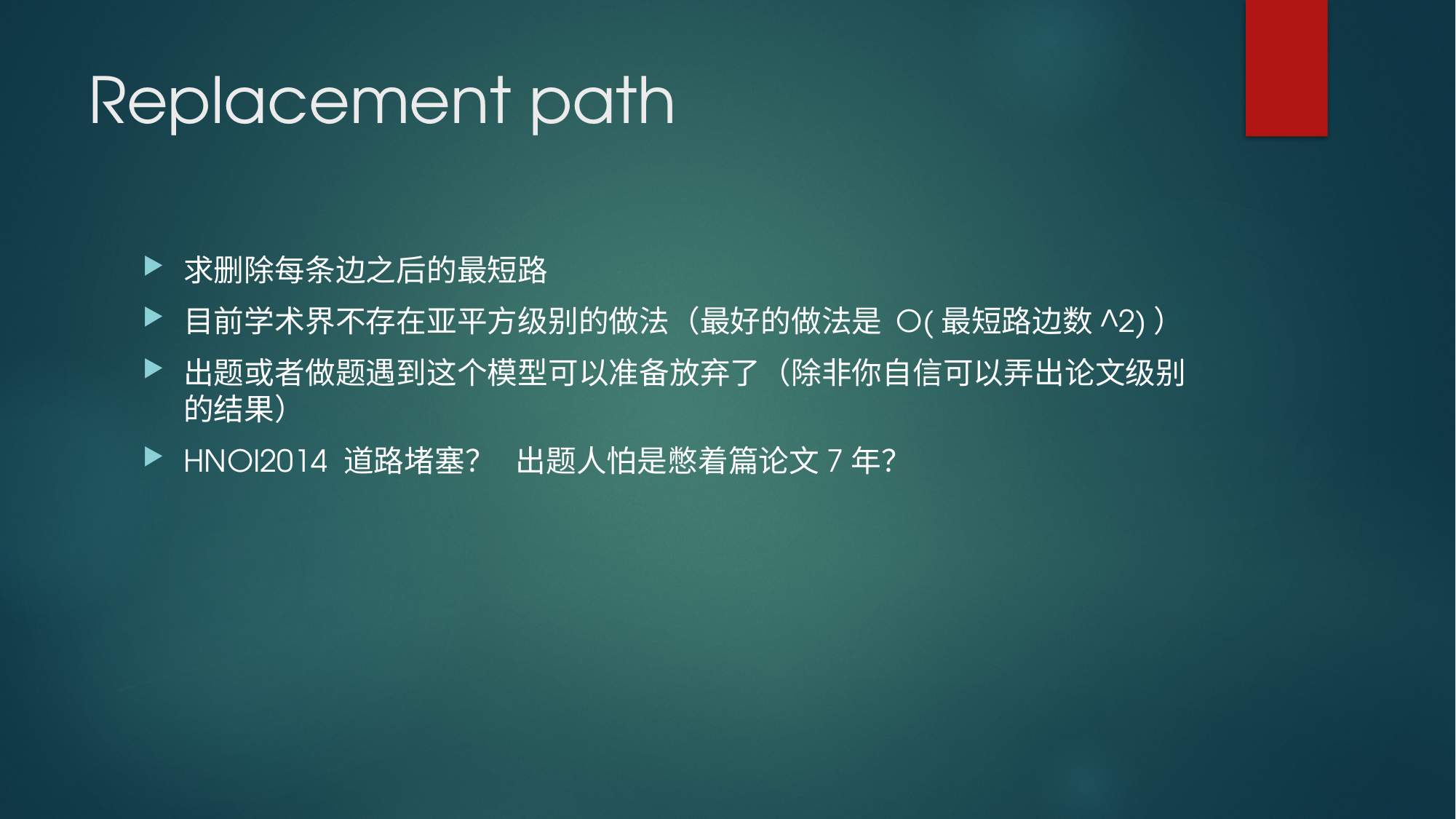

# Replacement path
求删除每条边之后的最短路
目前学术界不存在亚平方级别的做法（最好的做法是 O(最短路边数^2)）
出题或者做题遇到这个模型可以准备放弃了（除非你自信可以弄出论文级别的结果）
HNOI2014 道路堵塞？   出题人怕是憋着篇论文7年？